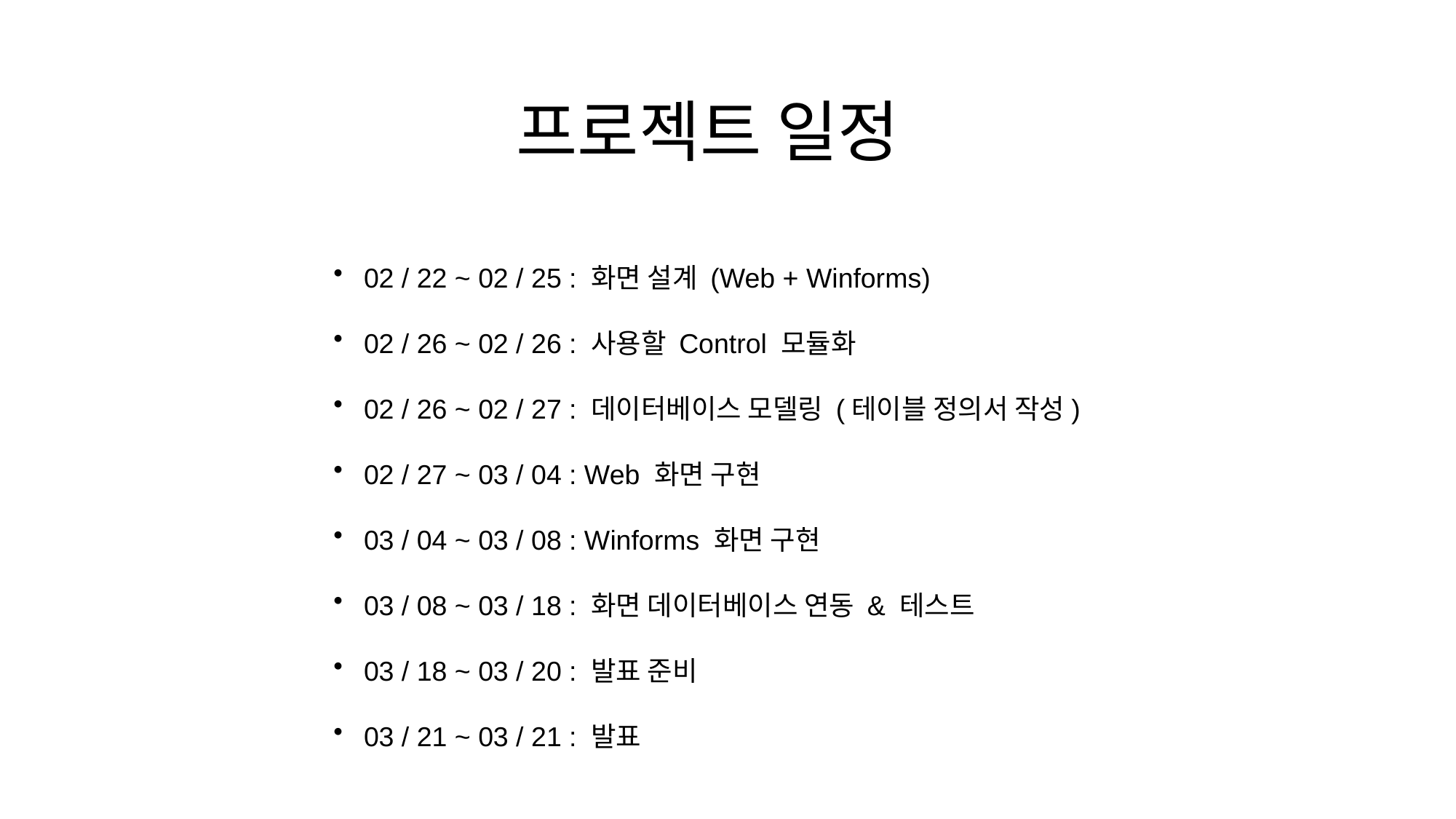

프로젝트 일정
02 / 22 ~ 02 / 25 : 화면 설계 (Web + Winforms)
02 / 26 ~ 02 / 26 : 사용할 Control 모듈화
02 / 26 ~ 02 / 27 : 데이터베이스 모델링 (테이블 정의서 작성)
02 / 27 ~ 03 / 04 : Web 화면 구현
03 / 04 ~ 03 / 08 : Winforms 화면 구현
03 / 08 ~ 03 / 18 : 화면 데이터베이스 연동 & 테스트
03 / 18 ~ 03 / 20 : 발표 준비
03 / 21 ~ 03 / 21 : 발표